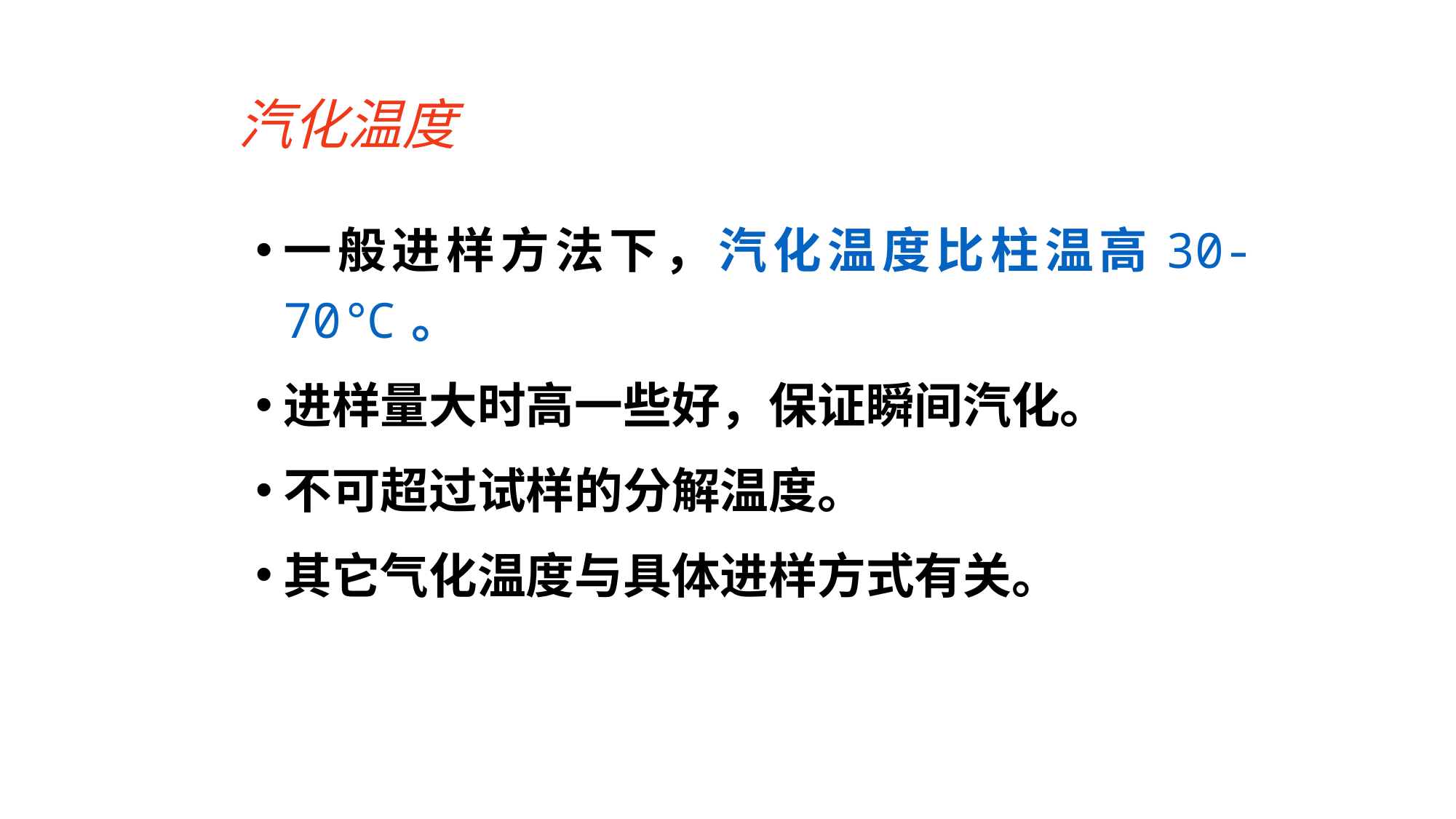

汽化温度
一般进样方法下，汽化温度比柱温高30-70℃。
进样量大时高一些好，保证瞬间汽化。
不可超过试样的分解温度。
其它气化温度与具体进样方式有关。